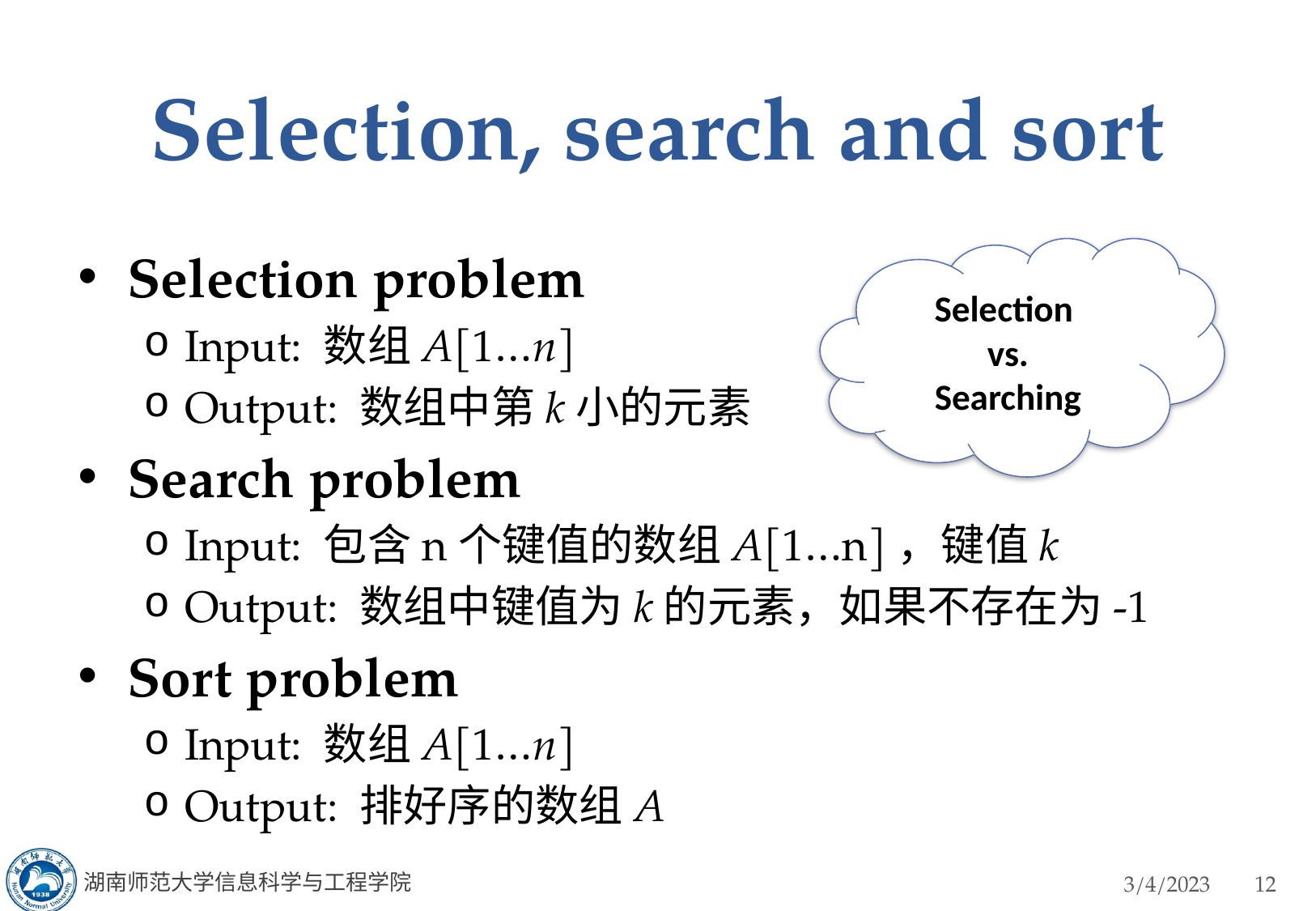

# Selection, search and sort
Selection problem
Input: 数组A[1…n]
Output: 数组中第k小的元素
Search problem
Input: 包含n个键值的数组A[1…n]，键值k
Output: 数组中键值为k的元素，如果不存在为-1
Sort problem
Input: 数组A[1…n]
Output: 排好序的数组A
Selection
vs.
Searching
湖南师范大学信息科学与工程学院
3/4/2023
12